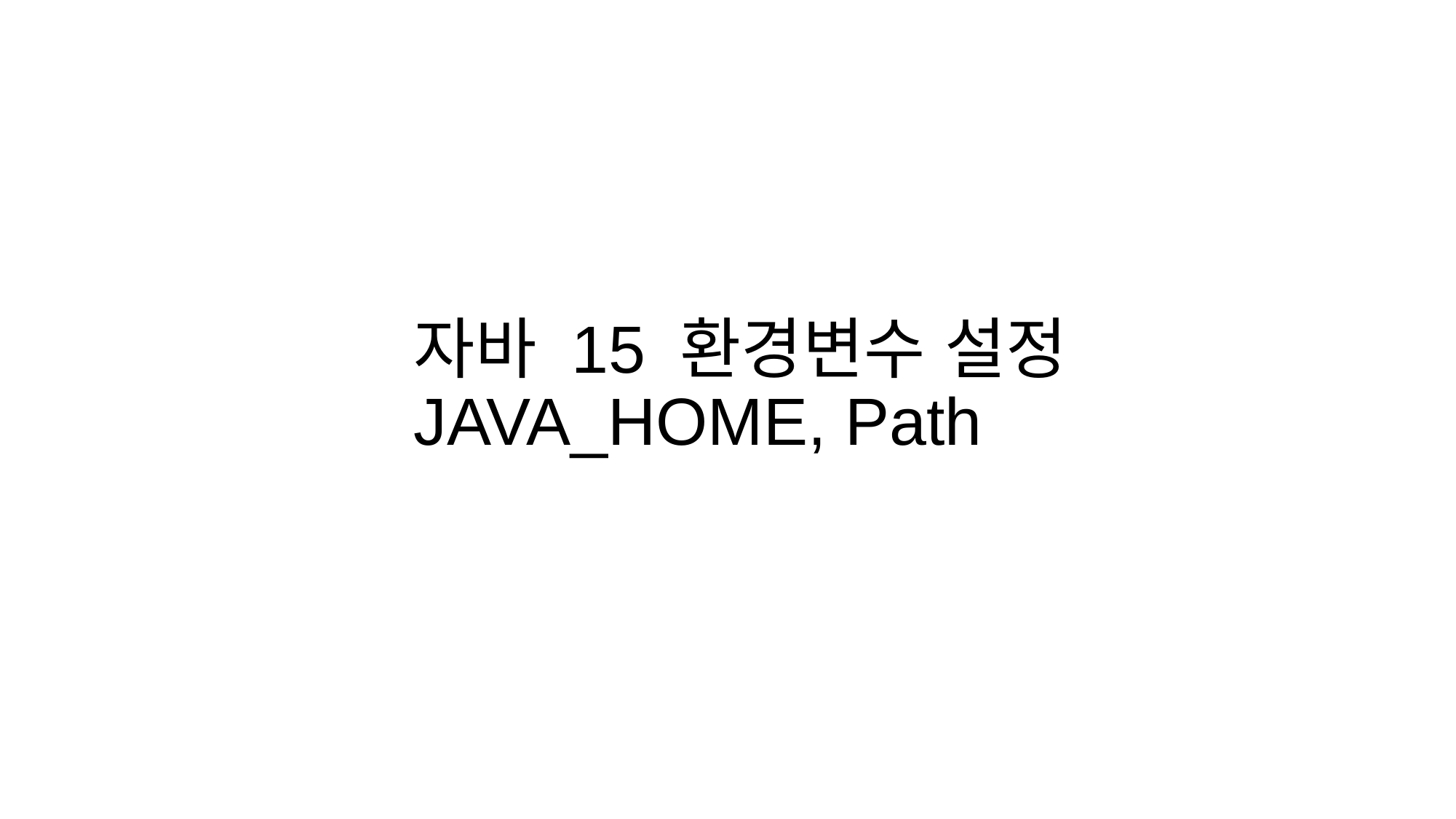

# 자바 15 환경변수 설정 JAVA_HOME, Path